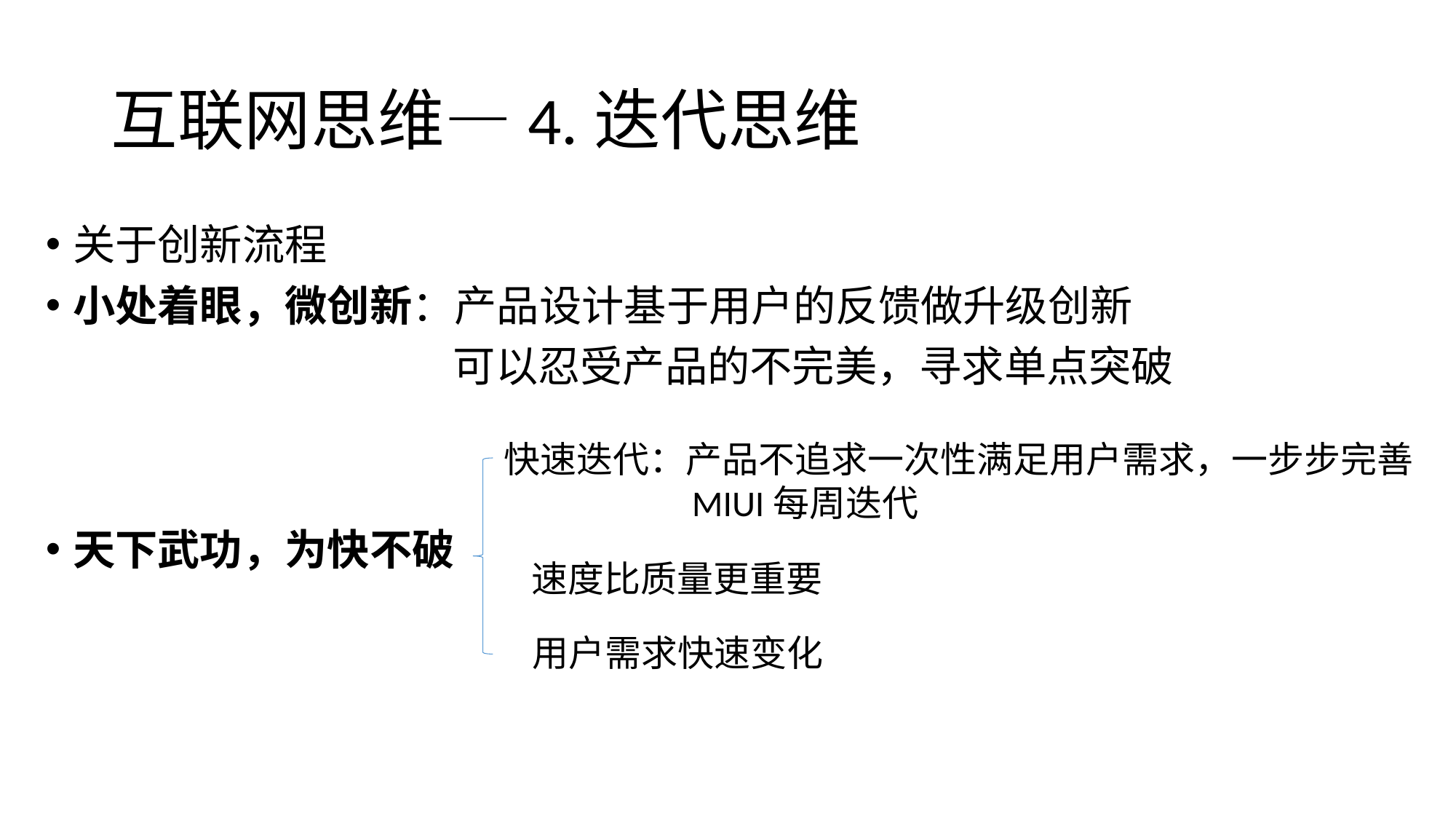

# 互联网思维—4.迭代思维
关于创新流程
小处着眼，微创新：产品设计基于用户的反馈做升级创新
                                          可以忍受产品的不完美，寻求单点突破

天下武功，为快不破

快速迭代：产品不追求一次性满足用户需求，一步步完善
                       MIUI每周迭代

速度比质量更重要
用户需求快速变化